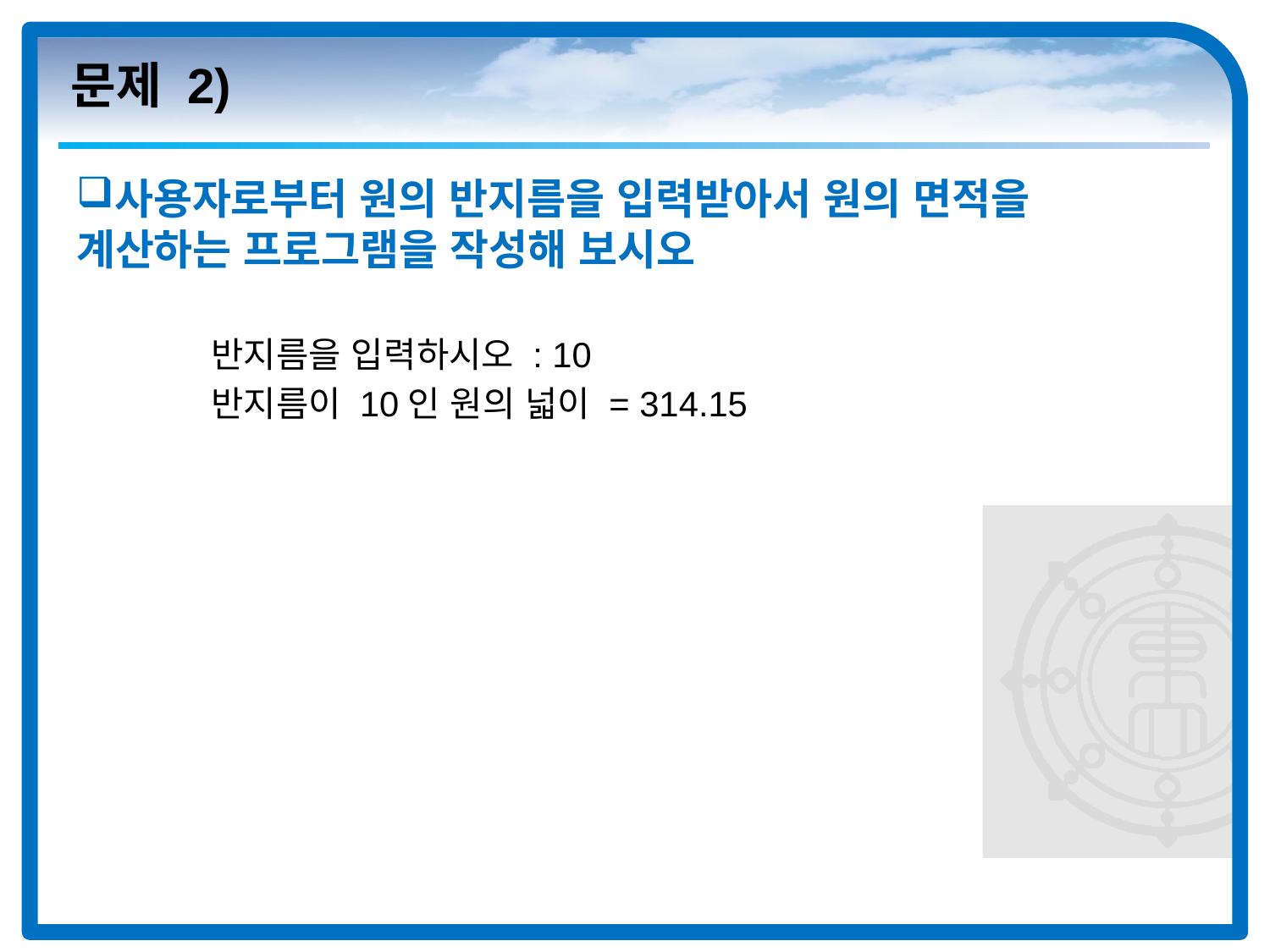

# 문제 2)
사용자로부터 원의 반지름을 입력받아서 원의 면적을 계산하는 프로그램을 작성해 보시오

반지름을 입력하시오 : 10
반지름이 10인 원의 넓이 = 314.15